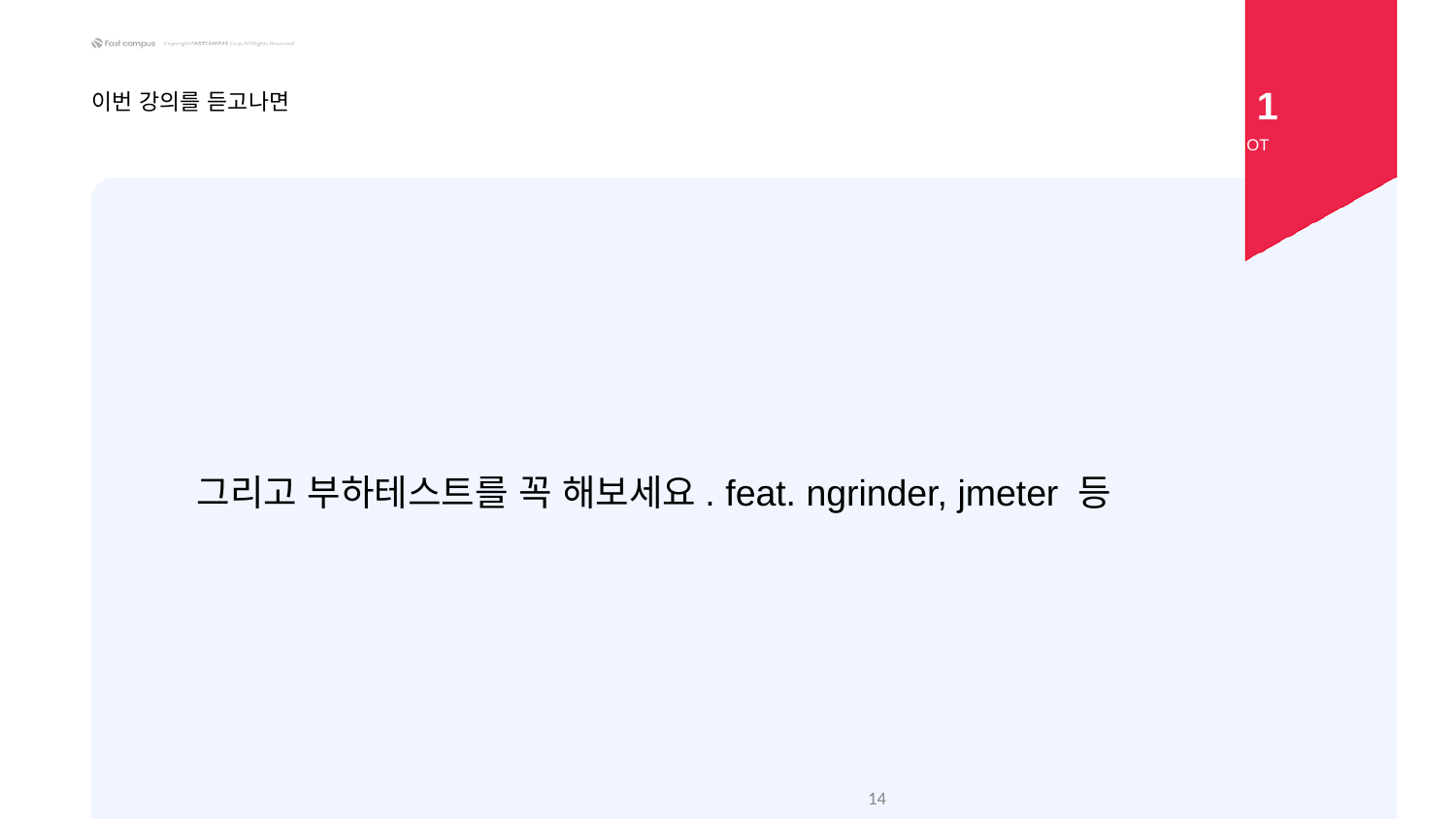

1
이번 강의를 듣고나면
OT
그리고 부하테스트를 꼭 해보세요. feat. ngrinder, jmeter 등
14